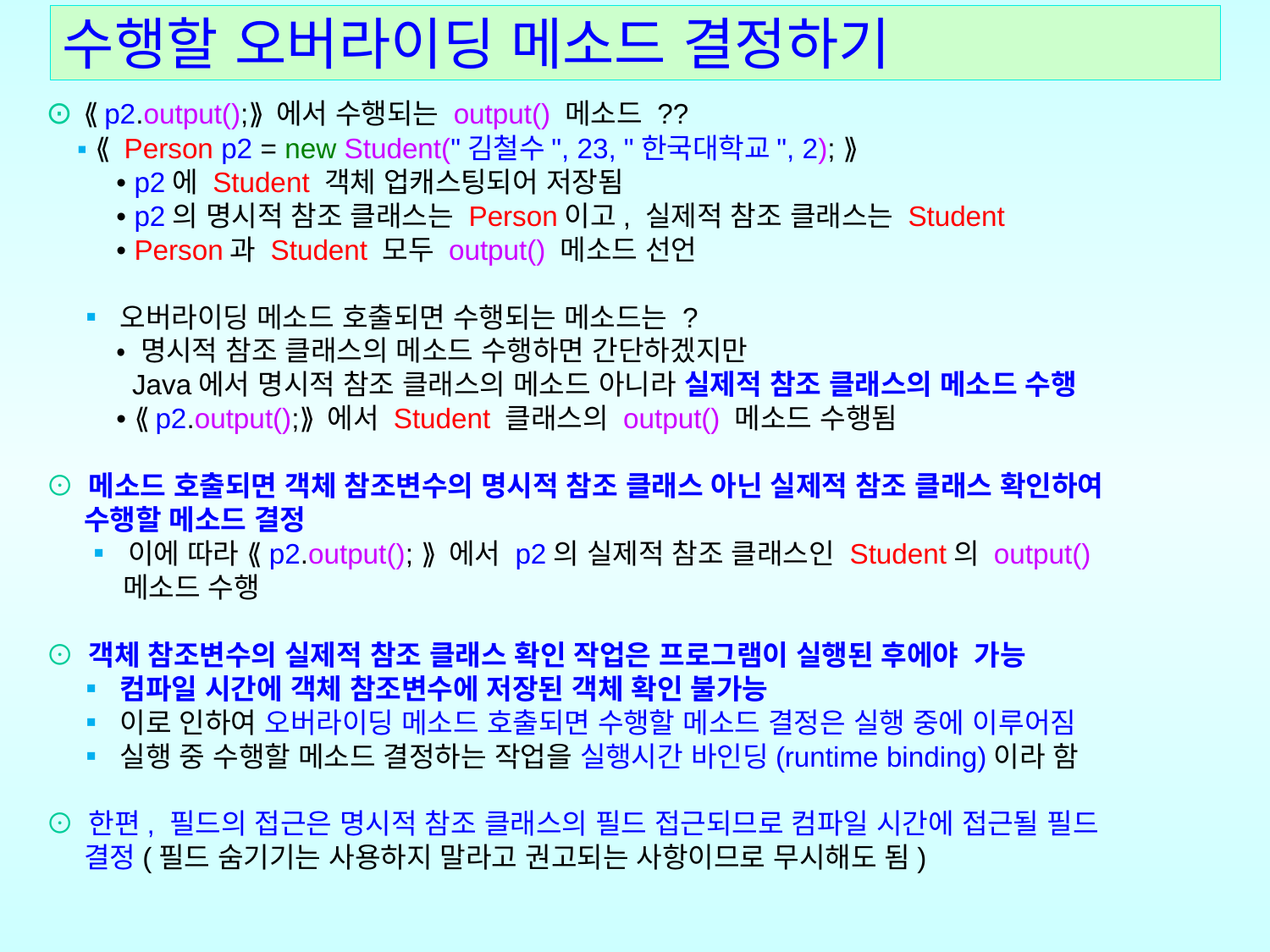

# 수행할 오버라이딩 메소드 결정하기
⊙ ⟪p2.output();⟫에서 수행되는 output() 메소드 ??
    ▪ ⟪ Person p2 = new Student("김철수", 23, "한국대학교", 2); ⟫
         • p2에 Student 객체 업캐스팅되어 저장됨
         • p2의 명시적 참조 클래스는 Person이고, 실제적 참조 클래스는 Student
         • Person과 Student 모두 output() 메소드 선언

    ▪ 오버라이딩 메소드 호출되면 수행되는 메소드는 ?
         • 명시적 참조 클래스의 메소드 수행하면 간단하겠지만
           Java에서 명시적 참조 클래스의 메소드 아니라 실제적 참조 클래스의 메소드 수행
         • ⟪p2.output();⟫에서 Student 클래스의 output() 메소드 수행됨

⊙ 메소드 호출되면 객체 참조변수의 명시적 참조 클래스 아닌 실제적 참조 클래스 확인하여
    수행할 메소드 결정
     ▪ 이에 따라 ⟪p2.output(); ⟫에서 p2의 실제적 참조 클래스인 Student의 output()
         메소드 수행

⊙ 객체 참조변수의 실제적 참조 클래스 확인 작업은 프로그램이 실행된 후에야  가능
    ▪ 컴파일 시간에 객체 참조변수에 저장된 객체 확인 불가능
    ▪ 이로 인하여 오버라이딩 메소드 호출되면 수행할 메소드 결정은 실행 중에 이루어짐
    ▪ 실행 중 수행할 메소드 결정하는 작업을 실행시간 바인딩(runtime binding)이라 함

⊙ 한편, 필드의 접근은 명시적 참조 클래스의 필드 접근되므로 컴파일 시간에 접근될 필드
    결정(필드 숨기기는 사용하지 말라고 권고되는 사항이므로 무시해도 됨)